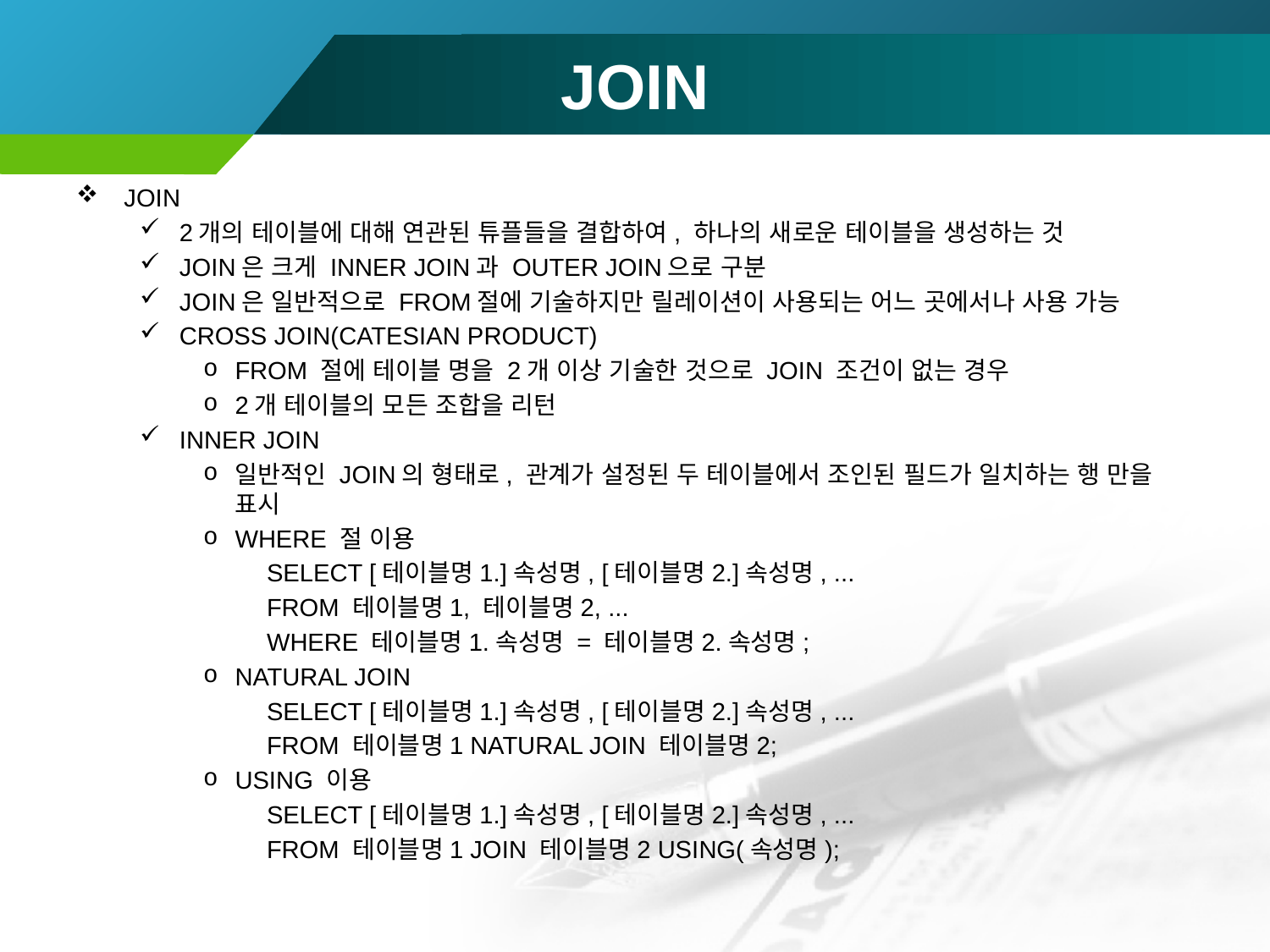

# JOIN
JOIN
2개의 테이블에 대해 연관된 튜플들을 결합하여, 하나의 새로운 테이블을 생성하는 것
JOIN은 크게 INNER JOIN과 OUTER JOIN으로 구분
JOIN은 일반적으로 FROM절에 기술하지만 릴레이션이 사용되는 어느 곳에서나 사용 가능
CROSS JOIN(CATESIAN PRODUCT)
FROM 절에 테이블 명을 2개 이상 기술한 것으로 JOIN 조건이 없는 경우
2개 테이블의 모든 조합을 리턴
INNER JOIN
일반적인 JOIN의 형태로, 관계가 설정된 두 테이블에서 조인된 필드가 일치하는 행 만을 표시
WHERE 절 이용
SELECT [테이블명1.]속성명, [테이블명2.]속성명, ...
FROM 테이블명1, 테이블명2, ...
WHERE 테이블명1.속성명 = 테이블명2.속성명;
NATURAL JOIN
SELECT [테이블명1.]속성명, [테이블명2.]속성명, ...
FROM 테이블명1 NATURAL JOIN 테이블명2;
USING 이용
SELECT [테이블명1.]속성명, [테이블명2.]속성명, ...
FROM 테이블명1 JOIN 테이블명2 USING(속성명);